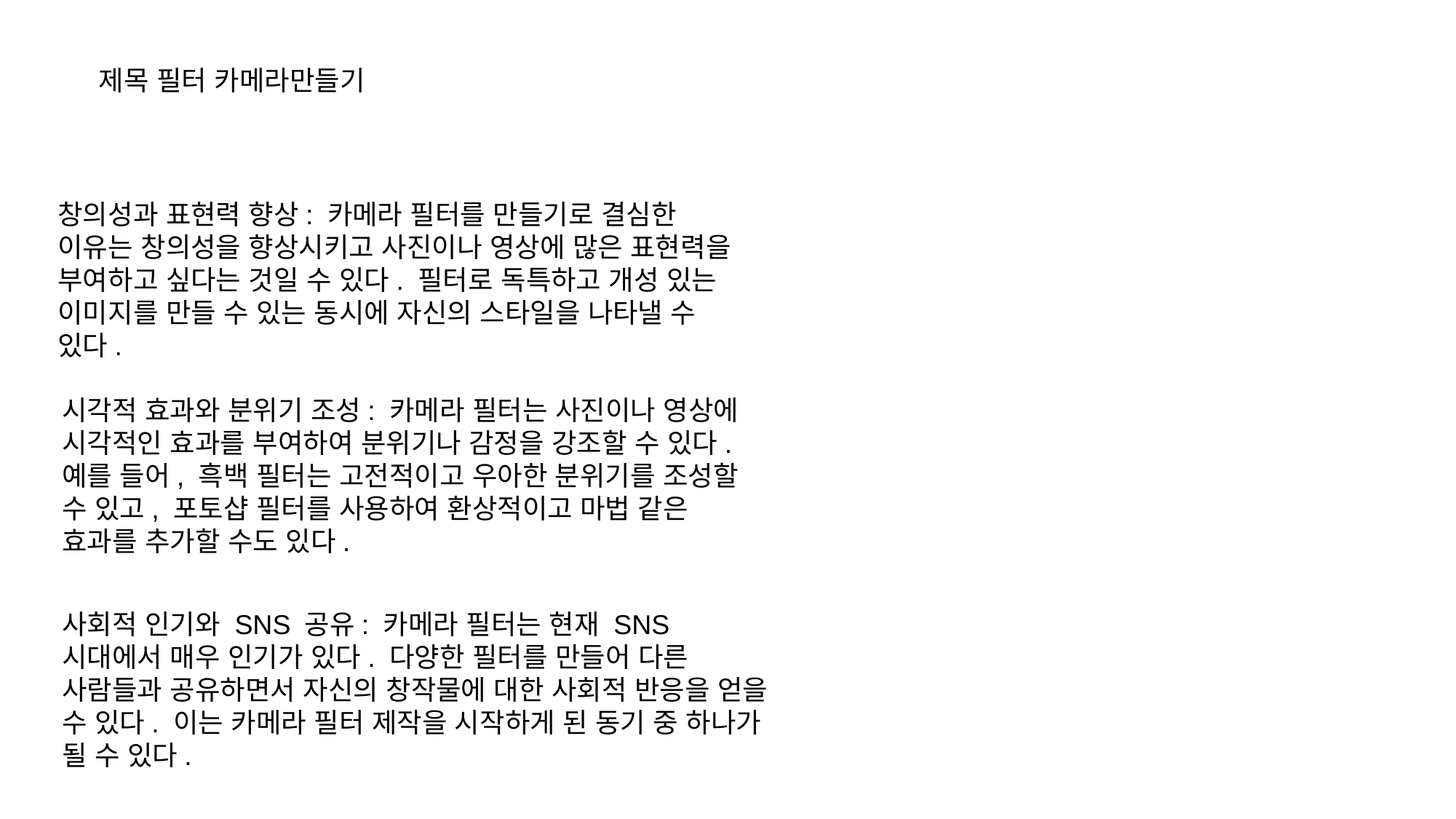

제목 필터 카메라만들기
창의성과 표현력 향상: 카메라 필터를 만들기로 결심한 이유는 창의성을 향상시키고 사진이나 영상에 많은 표현력을 부여하고 싶다는 것일 수 있다. 필터로 독특하고 개성 있는 이미지를 만들 수 있는 동시에 자신의 스타일을 나타낼 수 있다.

시각적 효과와 분위기 조성: 카메라 필터는 사진이나 영상에 시각적인 효과를 부여하여 분위기나 감정을 강조할 수 있다. 예를 들어, 흑백 필터는 고전적이고 우아한 분위기를 조성할 수 있고, 포토샵 필터를 사용하여 환상적이고 마법 같은 효과를 추가할 수도 있다.
사회적 인기와 SNS 공유: 카메라 필터는 현재 SNS 시대에서 매우 인기가 있다. 다양한 필터를 만들어 다른 사람들과 공유하면서 자신의 창작물에 대한 사회적 반응을 얻을 수 있다. 이는 카메라 필터 제작을 시작하게 된 동기 중 하나가 될 수 있다.